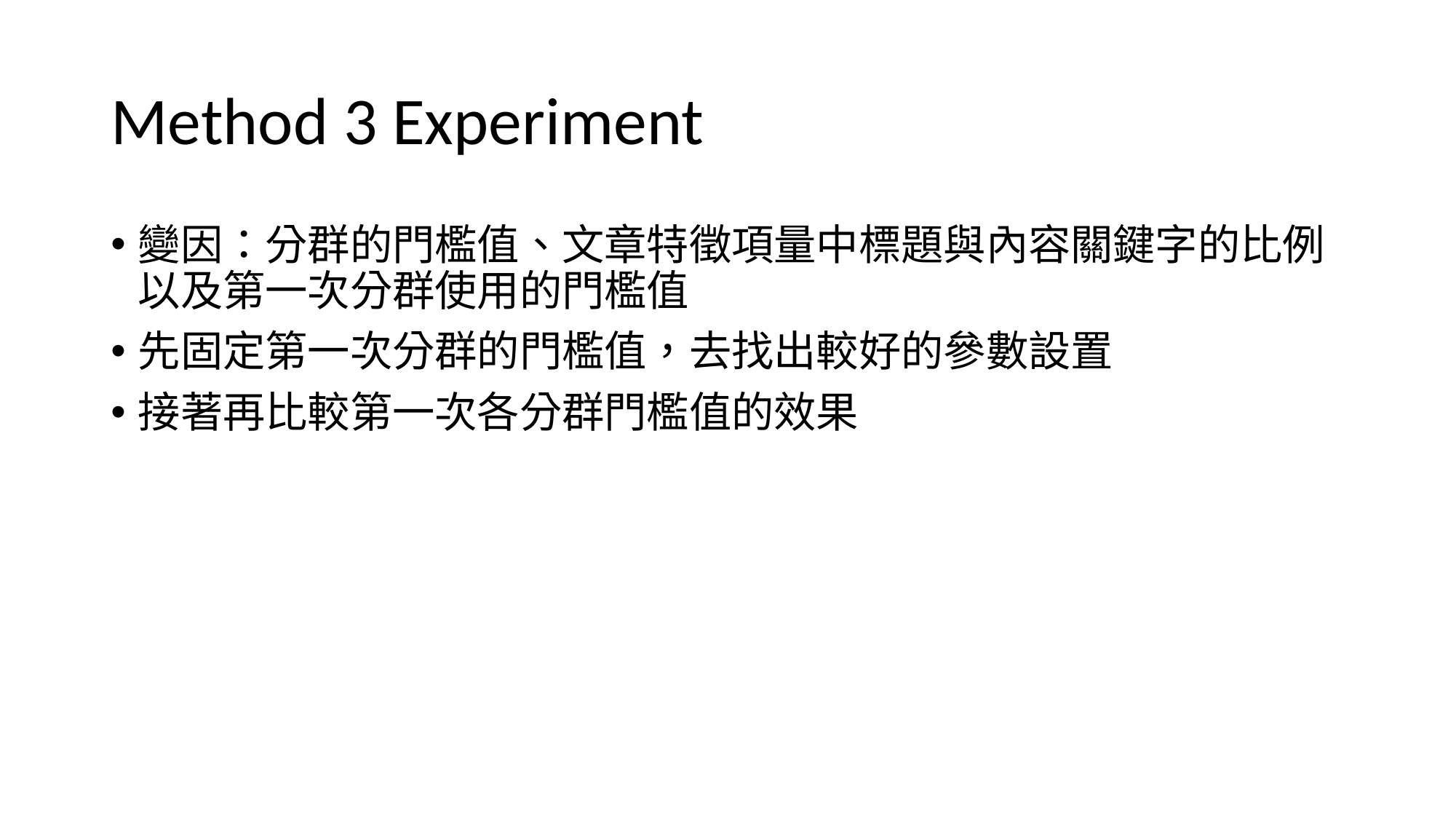

# Method 3 Experiment
變因：分群的門檻值、文章特徵項量中標題與內容關鍵字的比例以及第一次分群使用的門檻值
先固定第一次分群的門檻值，去找出較好的參數設置
接著再比較第一次各分群門檻值的效果